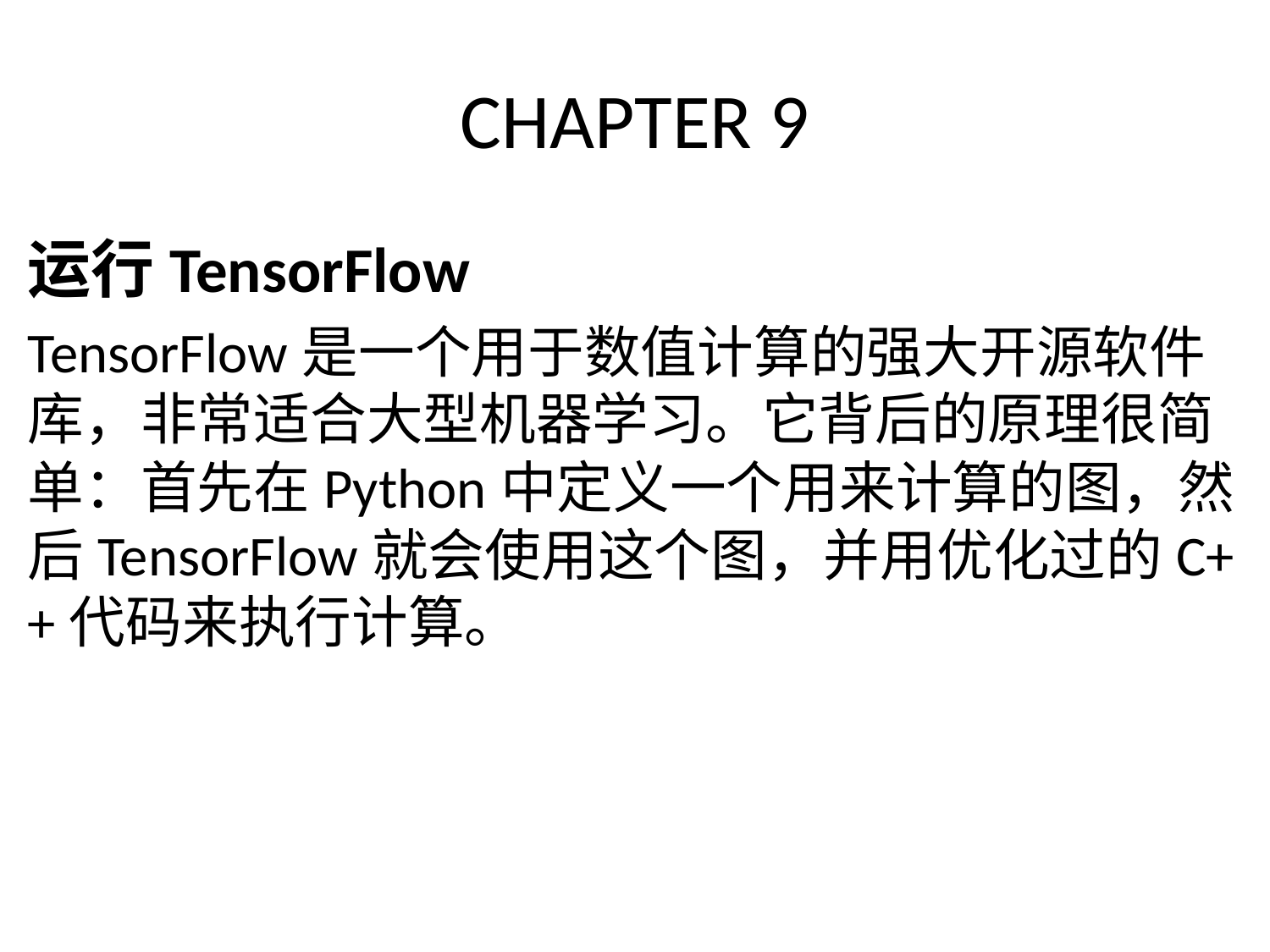

# CHAPTER 9
运行TensorFlow
TensorFlow是一个用于数值计算的强大开源软件库，非常适合大型机器学习。它背后的原理很简单：首先在Python中定义一个用来计算的图，然后TensorFlow就会使用这个图，并用优化过的C++代码来执行计算。